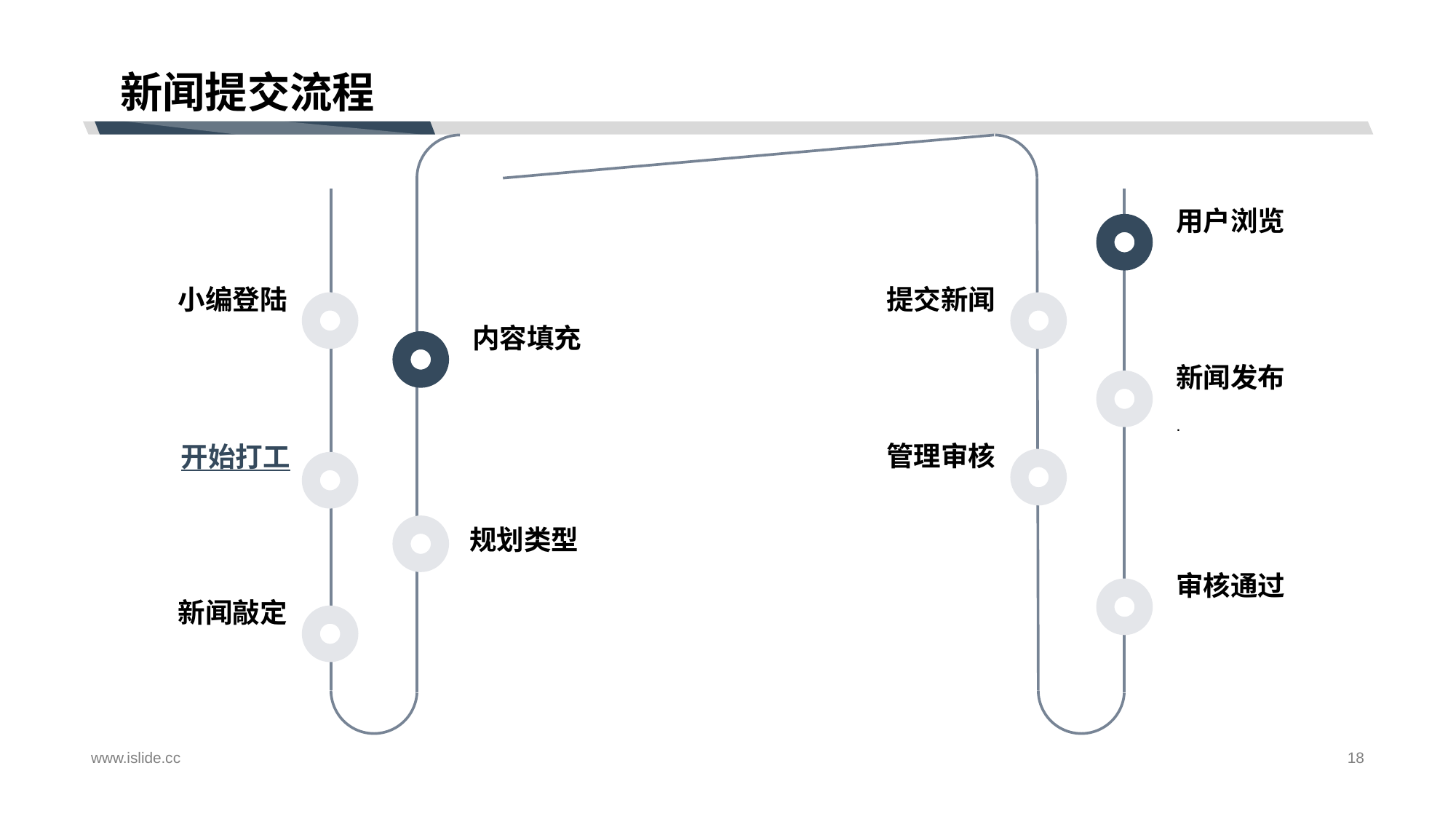

# 新闻提交流程

用户浏览

小编登陆

提交新闻

内容填充

新闻发布
.

管理审核

开始打工

规划类型

审核通过

新闻敲定

www.islide.cc
18